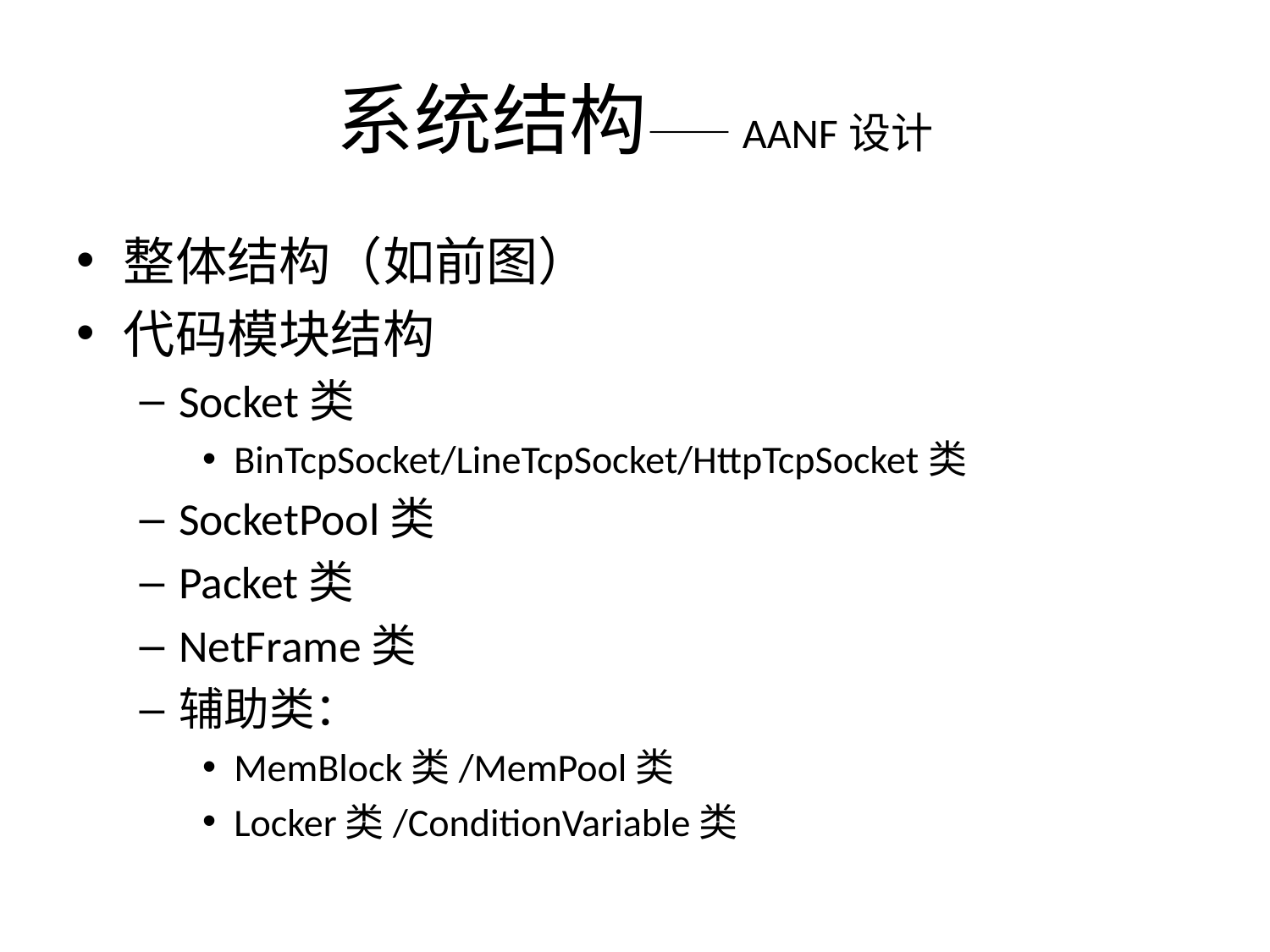

# 系统结构——AANF设计
整体结构（如前图）
代码模块结构
Socket类
BinTcpSocket/LineTcpSocket/HttpTcpSocket类
SocketPool类
Packet类
NetFrame类
辅助类：
MemBlock类/MemPool类
Locker类/ConditionVariable类